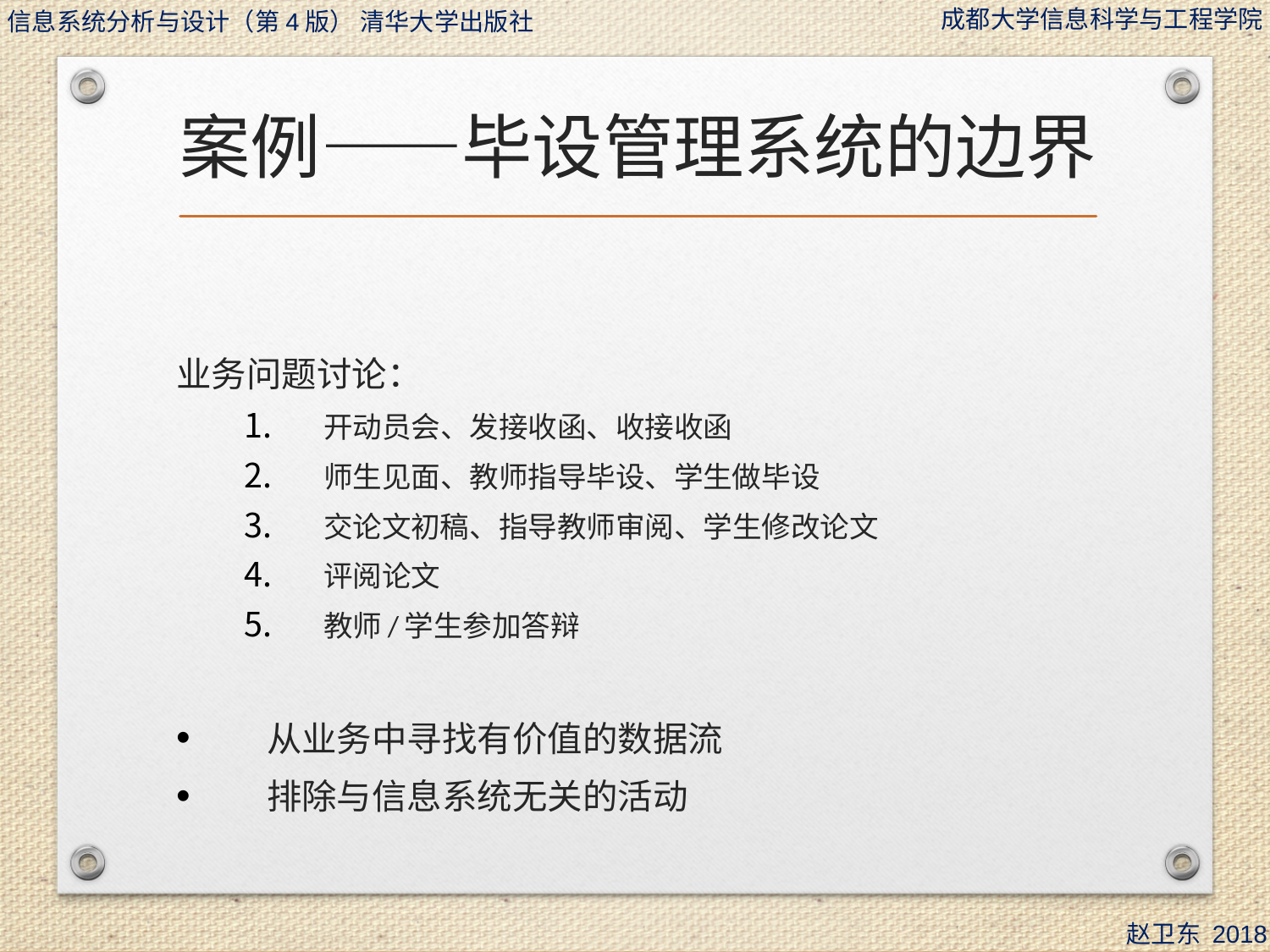

# 案例——毕设管理系统的边界
业务问题讨论：
开动员会、发接收函、收接收函
师生见面、教师指导毕设、学生做毕设
交论文初稿、指导教师审阅、学生修改论文
评阅论文
教师/学生参加答辩

从业务中寻找有价值的数据流
排除与信息系统无关的活动